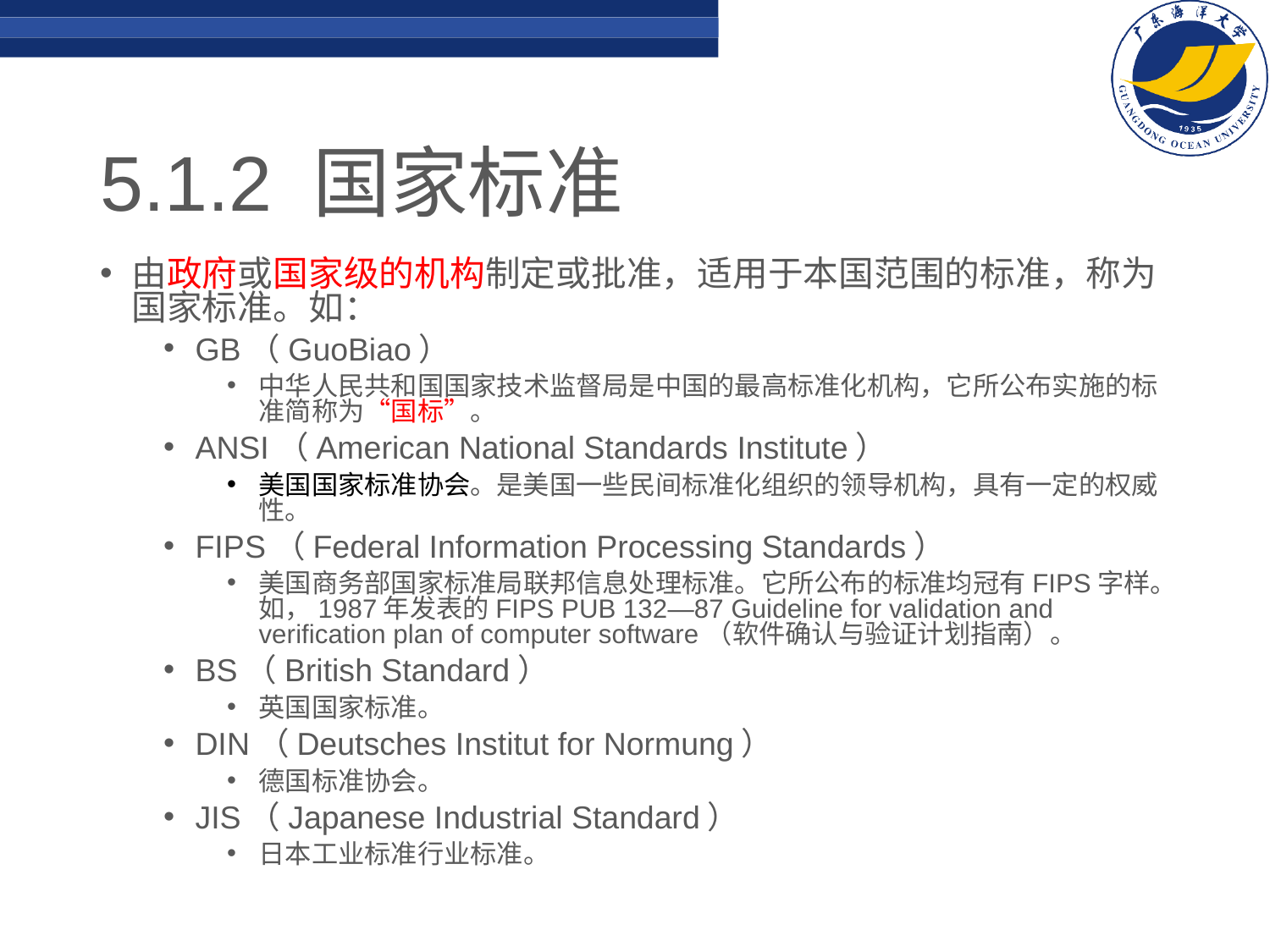

# 5.1.2 国家标准
由政府或国家级的机构制定或批准，适用于本国范围的标准，称为国家标准。如：
GB（GuoBiao）
中华人民共和国国家技术监督局是中国的最高标准化机构，它所公布实施的标准简称为“国标”。
ANSI（American National Standards Institute）
美国国家标准协会。是美国一些民间标准化组织的领导机构，具有一定的权威性。
FIPS（Federal Information Processing Standards）
美国商务部国家标准局联邦信息处理标准。它所公布的标准均冠有FIPS字样。如，1987年发表的FIPS PUB 132—87 Guideline for validation and verification plan of computer software（软件确认与验证计划指南）。
BS（British Standard）
英国国家标准。
DIN（Deutsches Institut for Normung）
德国标准协会。
JIS（Japanese Industrial Standard）
日本工业标准行业标准。
6